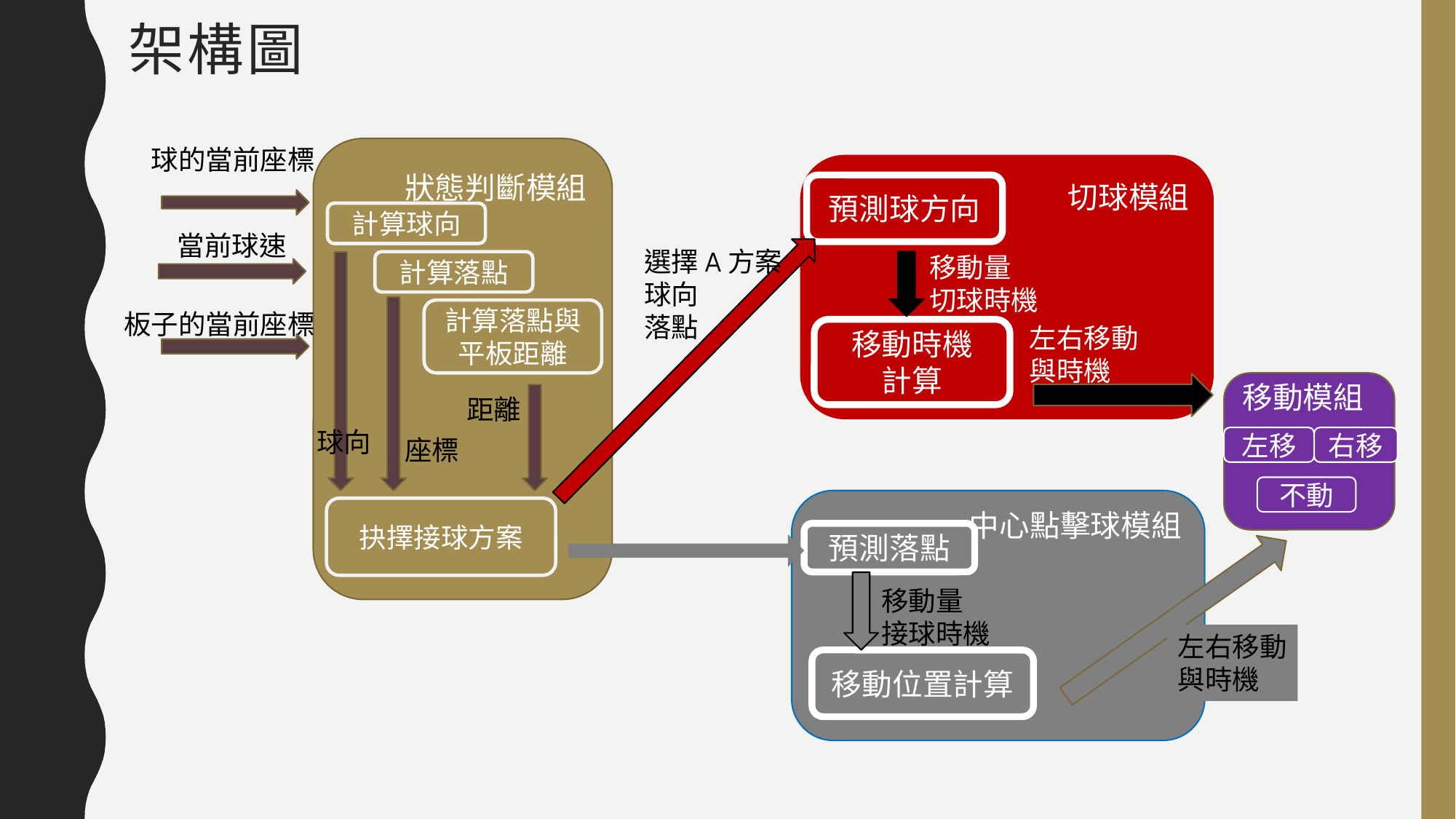

# 架構圖
球的當前座標
狀態判斷模組

切球模組

預測球方向

計算球向
當前球速
選擇A方案
球向
落點
移動量
切球時機
計算落點

計算落點與平板距離
板子的當前座標
左右移動
與時機
移動時機
計算

移動模組

左移
右移
不動

距離
球向

座標
中心點擊球模組

抉擇接球方案
預測落點

移動量
接球時機

左右移動
與時機
移動位置計算